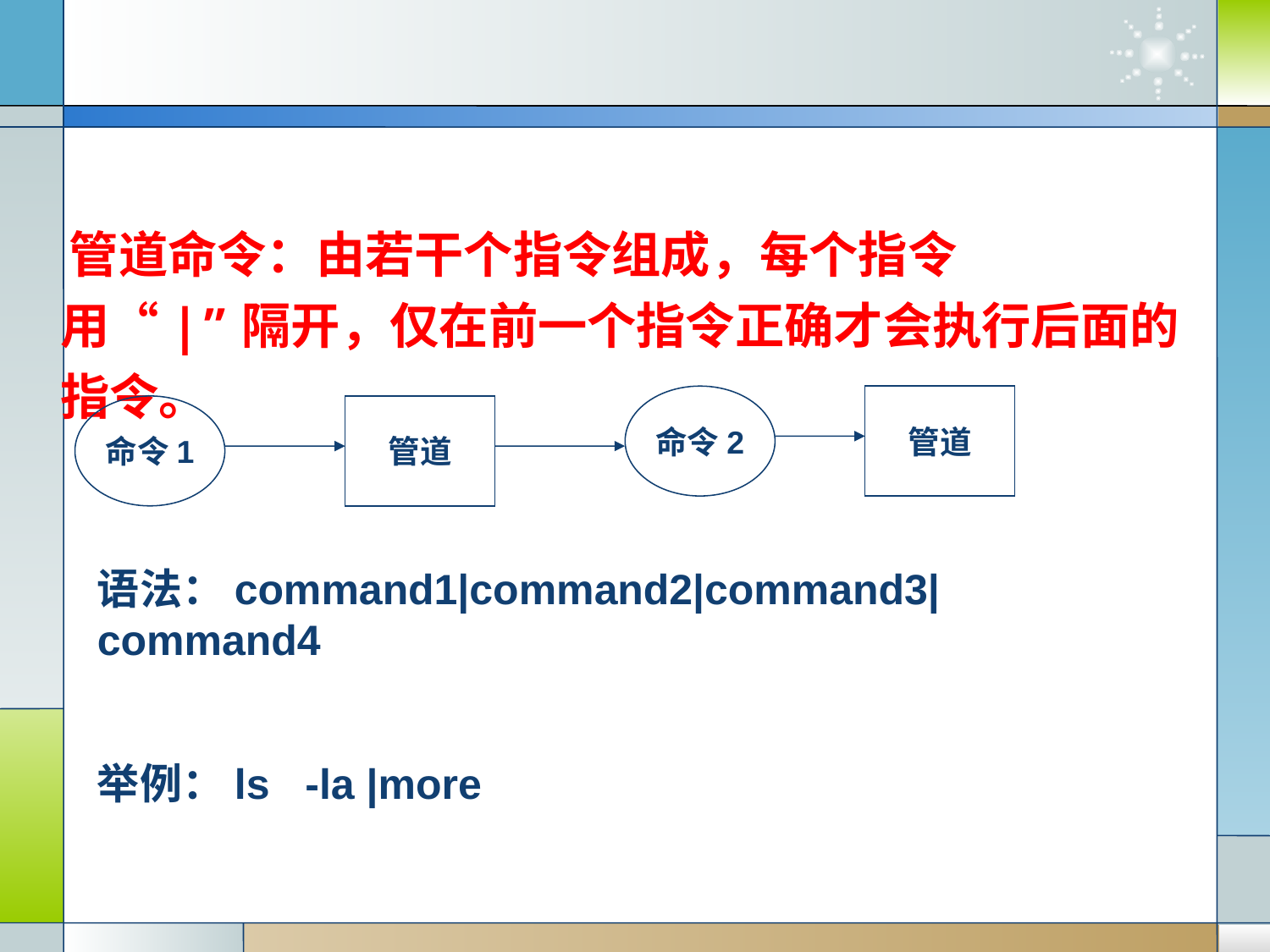

管道命令：由若干个指令组成，每个指令用“|”隔开，仅在前一个指令正确才会执行后面的指令。
命令2
管道
命令1
管道

语法：command1|command2|command3|command4

举例：ls   -la |more
94